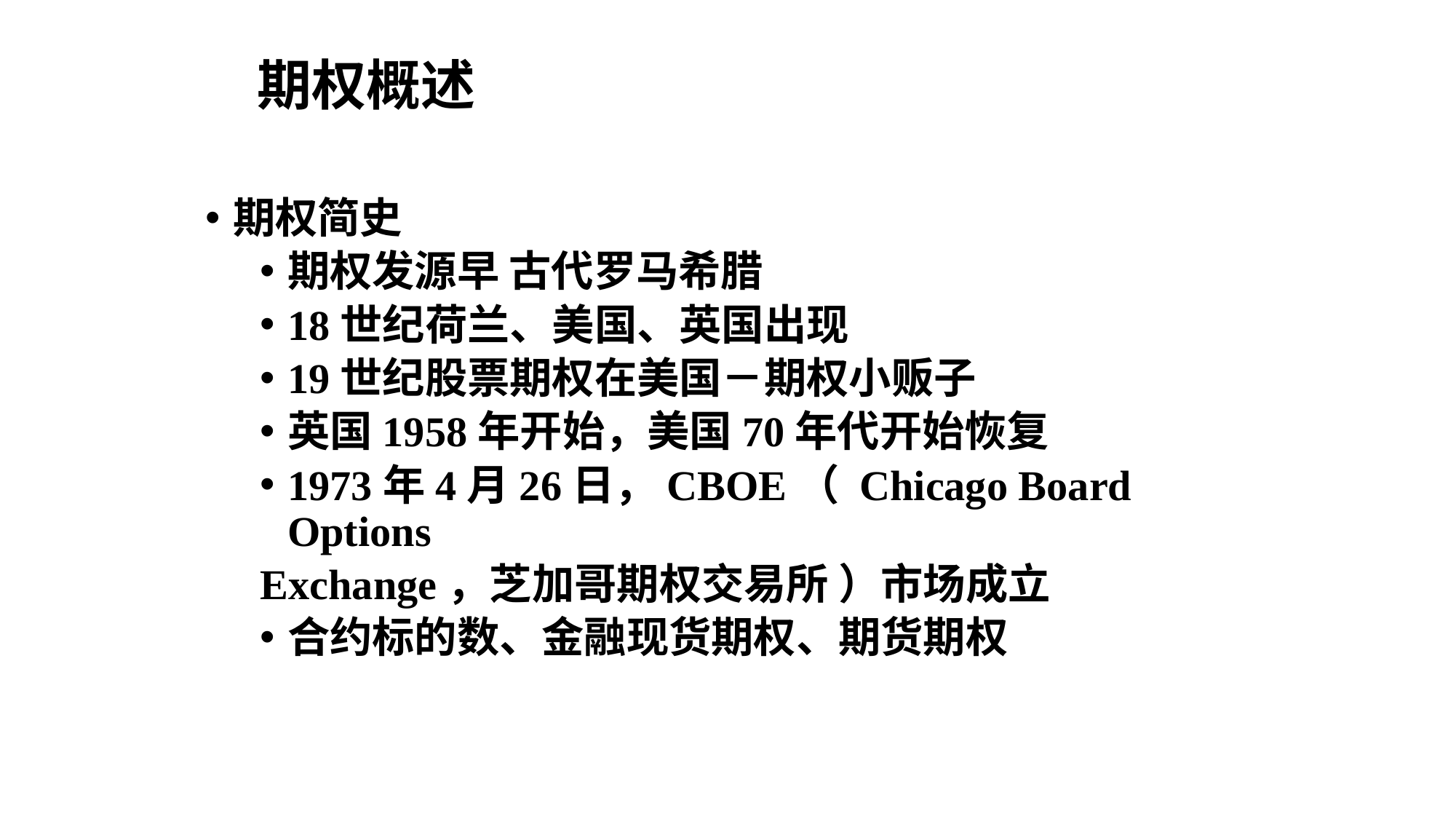

# 期权概述
期权简史
期权发源早 古代罗马希腊
18世纪荷兰、美国、英国出现
19世纪股票期权在美国－期权小贩子
英国1958年开始，美国70年代开始恢复
1973年4月26日，CBOE（ Chicago Board Options
Exchange，芝加哥期权交易所 ）市场成立
合约标的数、金融现货期权、期货期权